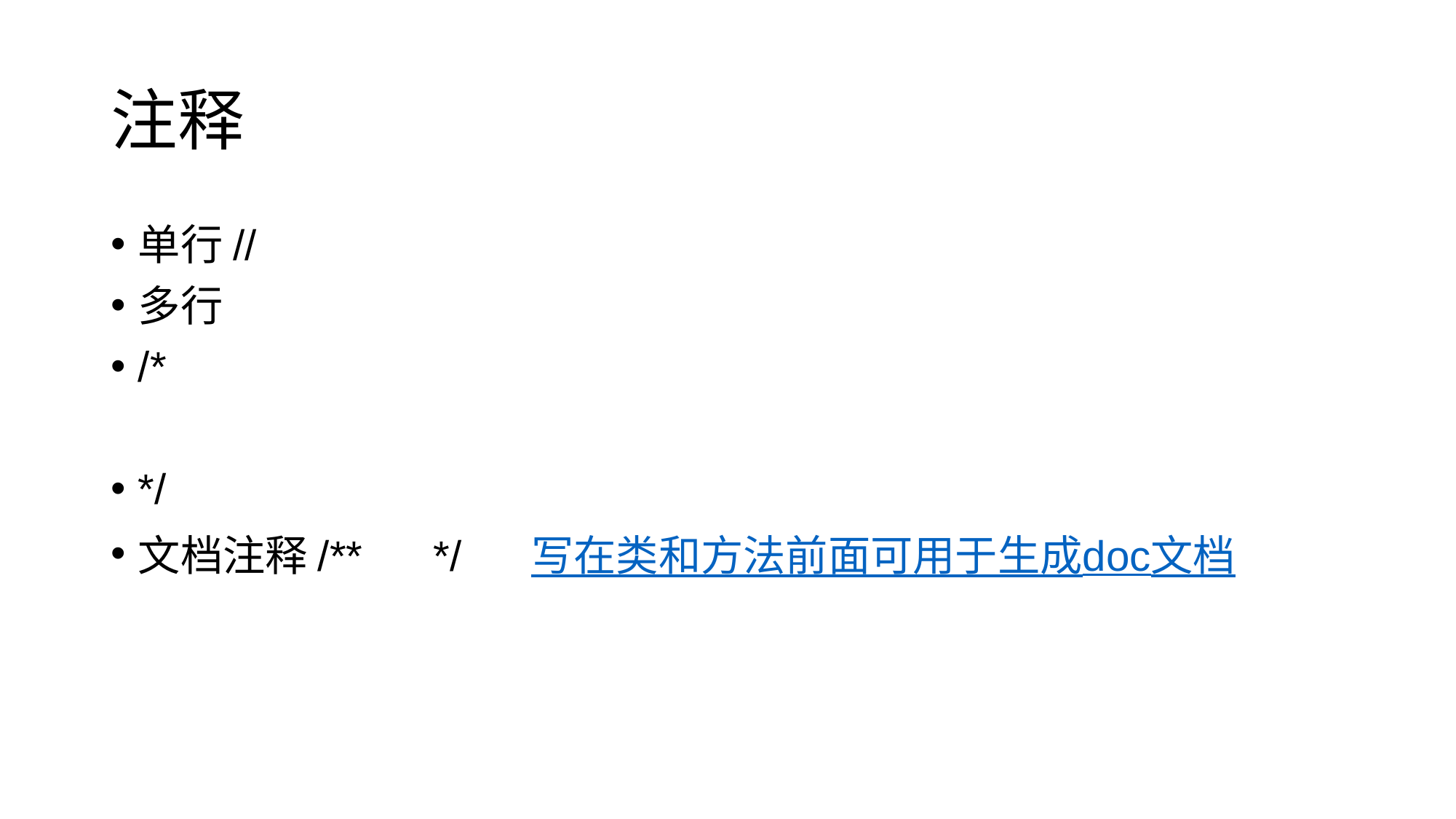

# 注释
单行//
多行
/*

*/
文档注释/**      */     写在类和方法前面可用于生成doc文档